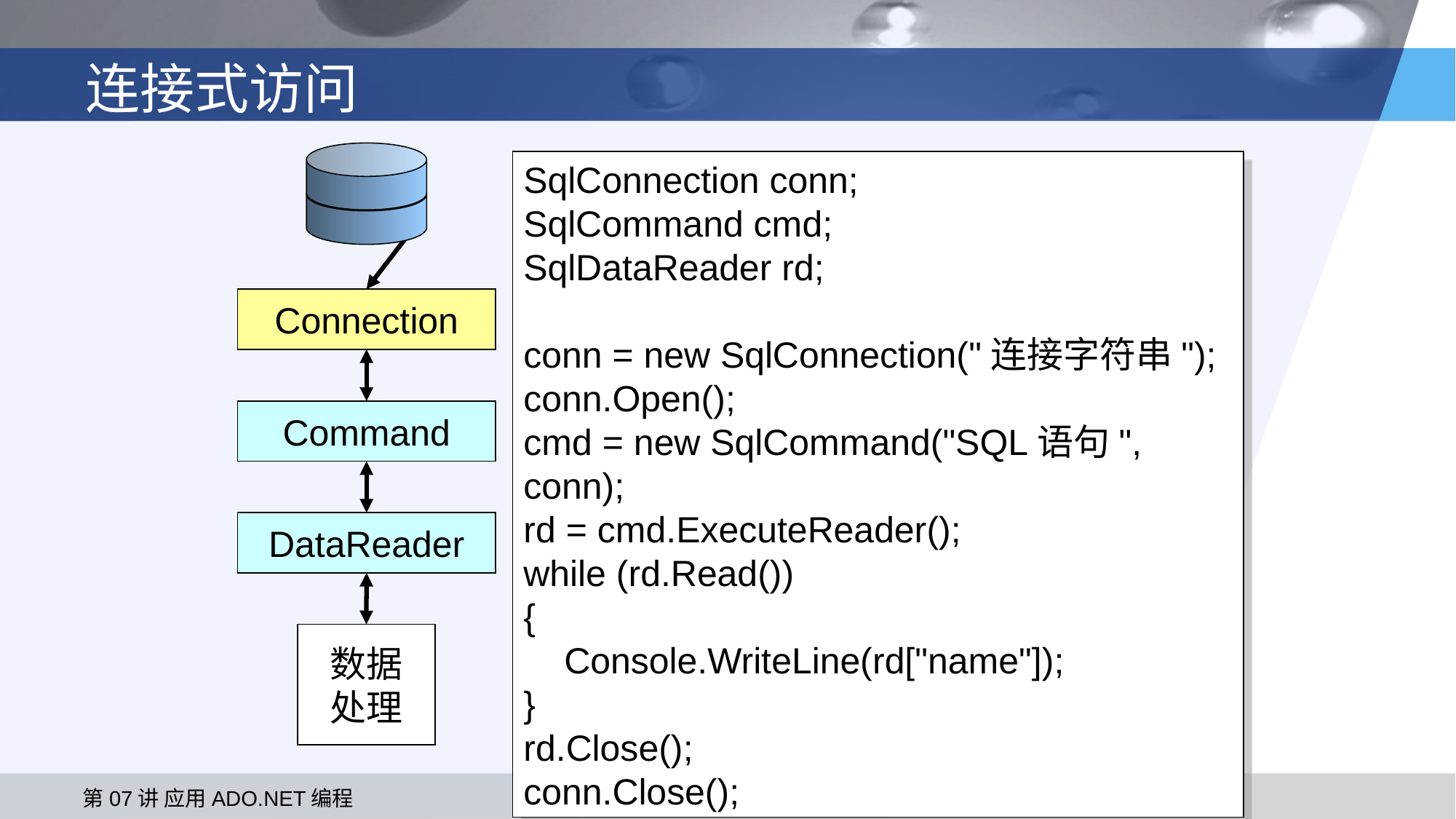

# 连接式访问

SqlConnection conn;
SqlCommand cmd;
SqlDataReader rd;

conn = new SqlConnection("连接字符串");
conn.Open();
cmd = new SqlCommand("SQL语句", conn);
rd = cmd.ExecuteReader();
while (rd.Read())
{
    Console.WriteLine(rd["name"]);
}
rd.Close();
conn.Close();
Connection
Command
DataReader
数据
处理
第07讲 应用ADO.NET编程
19